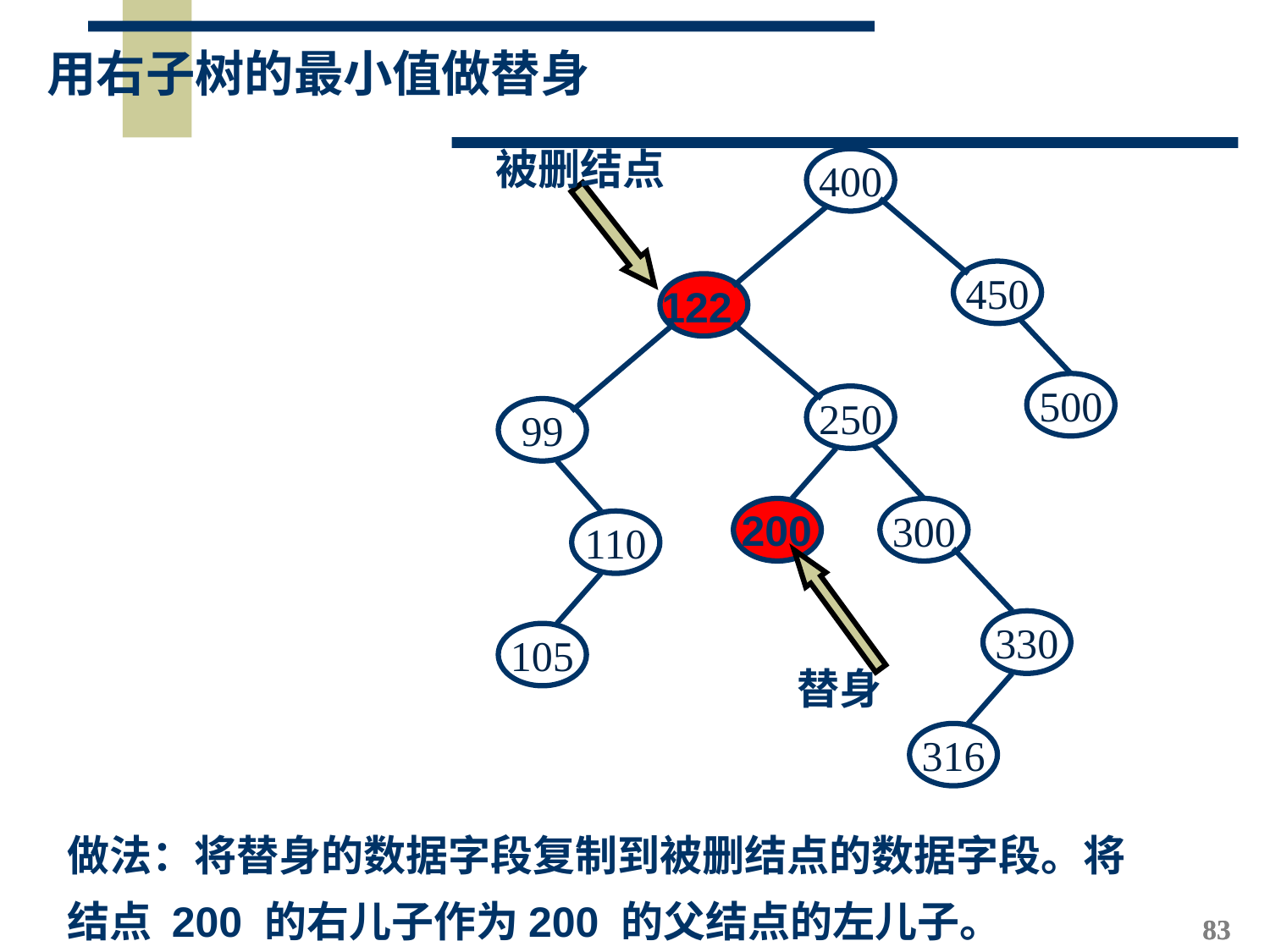

用右子树的最小值做替身
被删结点
400

450

122

500
250
99

200

300
110

330
105
替身

316
做法：将替身的数据字段复制到被删结点的数据字段。将结点 200 的右儿子作为200 的父结点的左儿子。
83